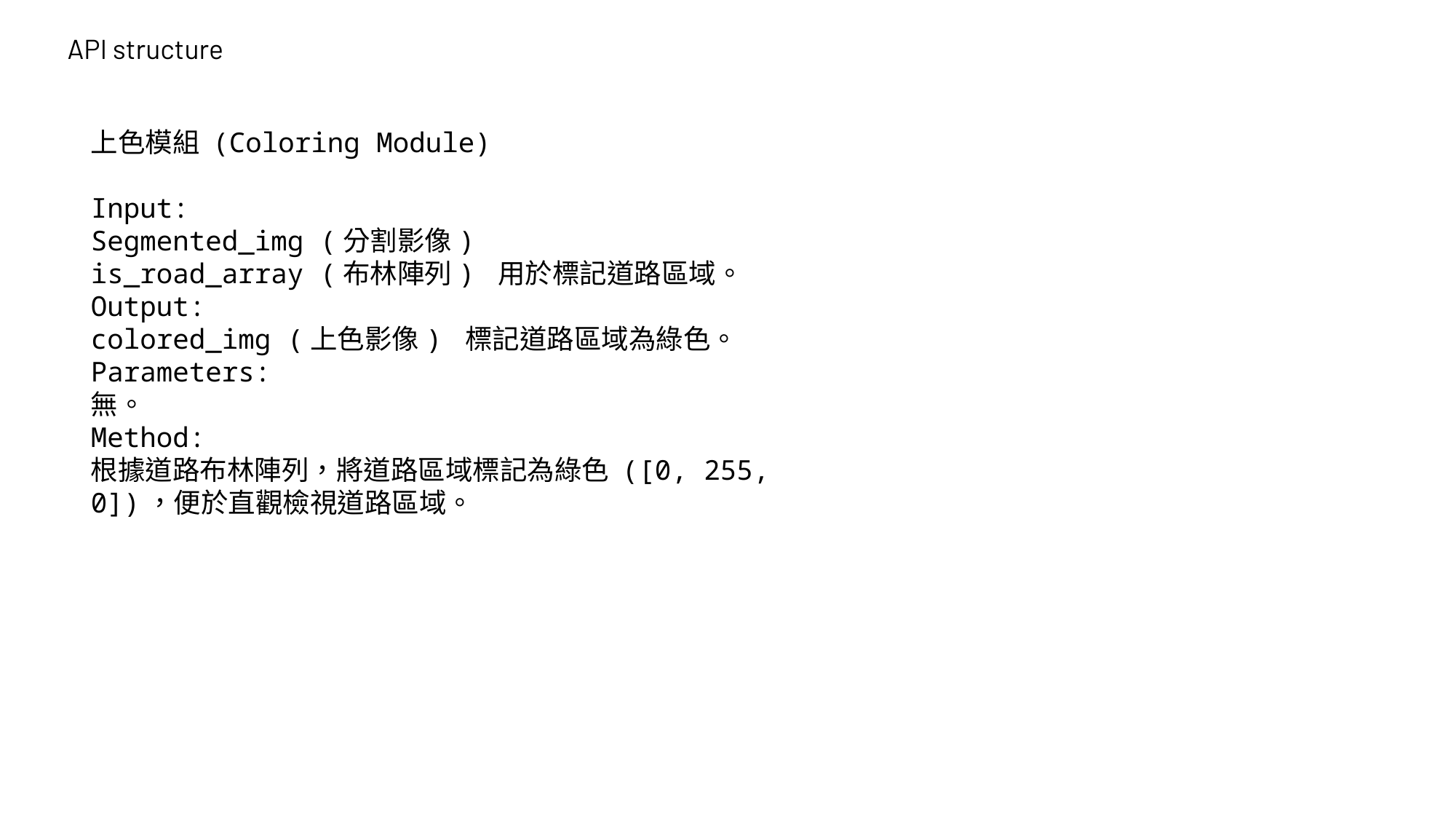

API structure
上色模組 (Coloring Module)

Input:
Segmented_img (分割影像)
is_road_array (布林陣列) 用於標記道路區域。
Output:
colored_img (上色影像) 標記道路區域為綠色。
Parameters:
無。
Method:
根據道路布林陣列，將道路區域標記為綠色 ([0, 255, 0])，便於直觀檢視道路區域。